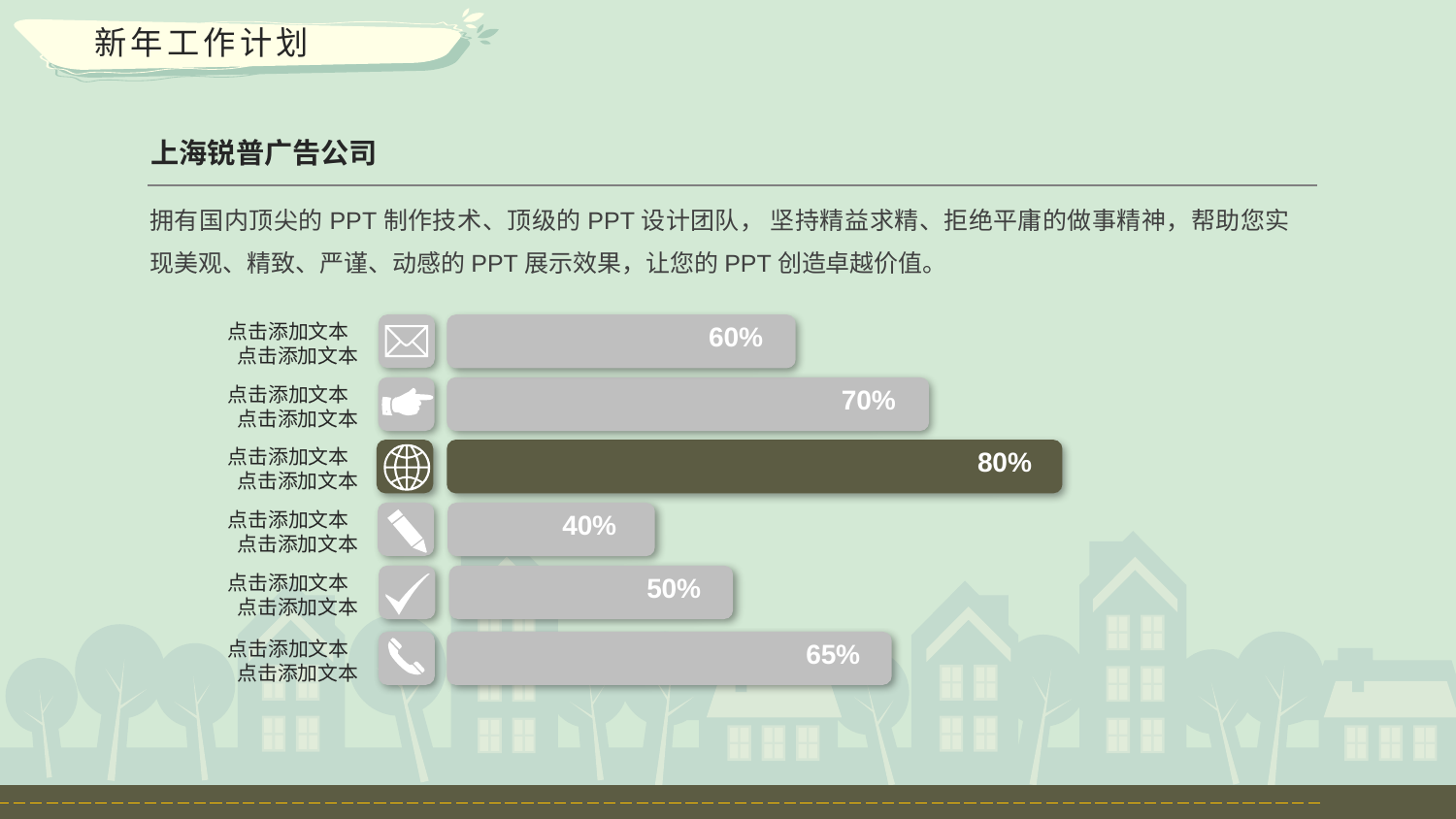

新年工作计划
上海锐普广告公司
拥有国内顶尖的PPT制作技术、顶级的PPT设计团队， 坚持精益求精、拒绝平庸的做事精神，帮助您实现美观、精致、严谨、动感的PPT展示效果，让您的PPT创造卓越价值。
点击添加文本
点击添加文本
60%

点击添加文本
点击添加文本
70%

点击添加文本
点击添加文本
80%

点击添加文本
点击添加文本
40%

点击添加文本
点击添加文本
50%

点击添加文本
点击添加文本
65%